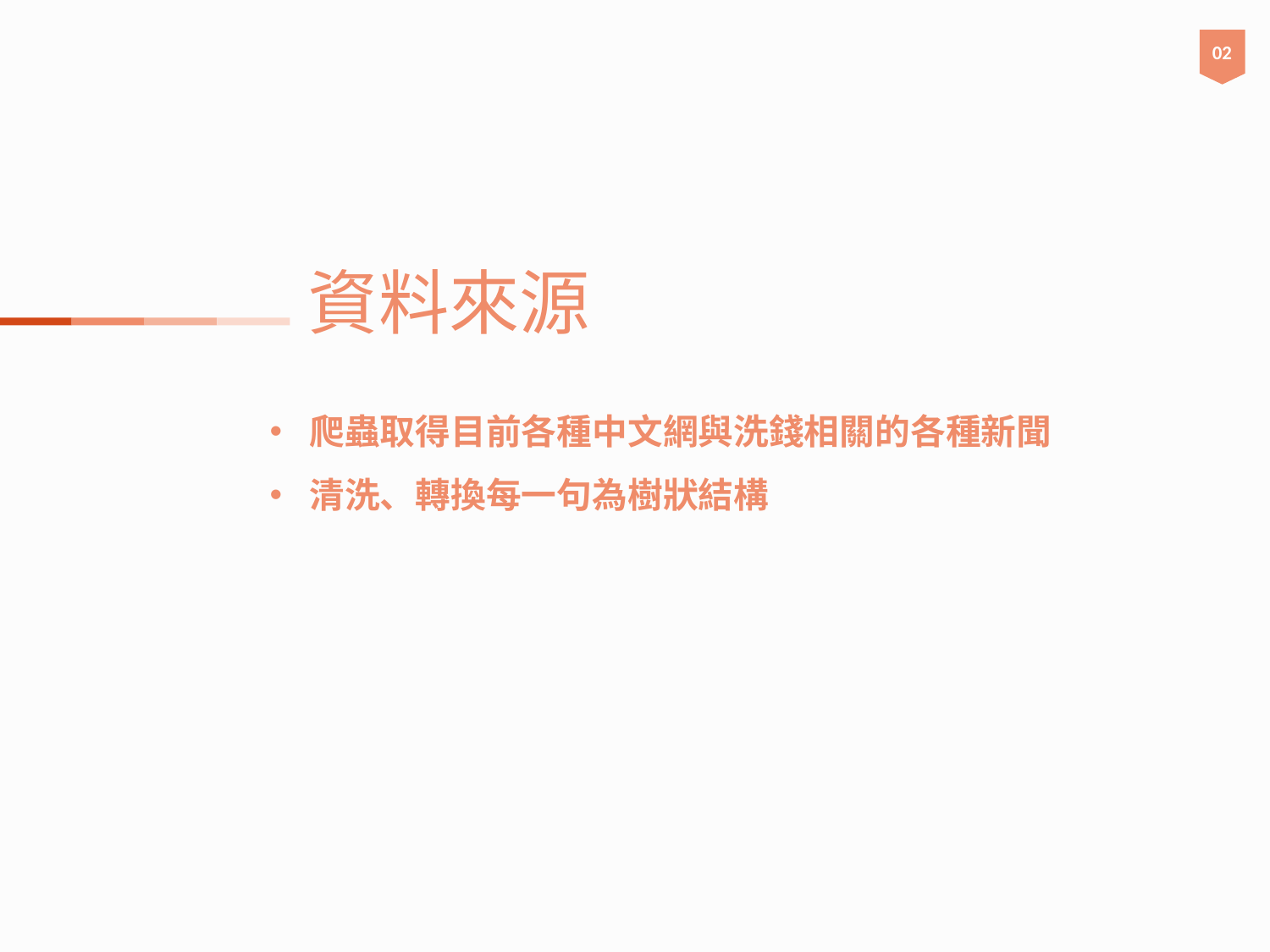

02
# 資料來源
爬蟲取得目前各種中文網與洗錢相關的各種新聞
清洗、轉換每一句為樹狀結構